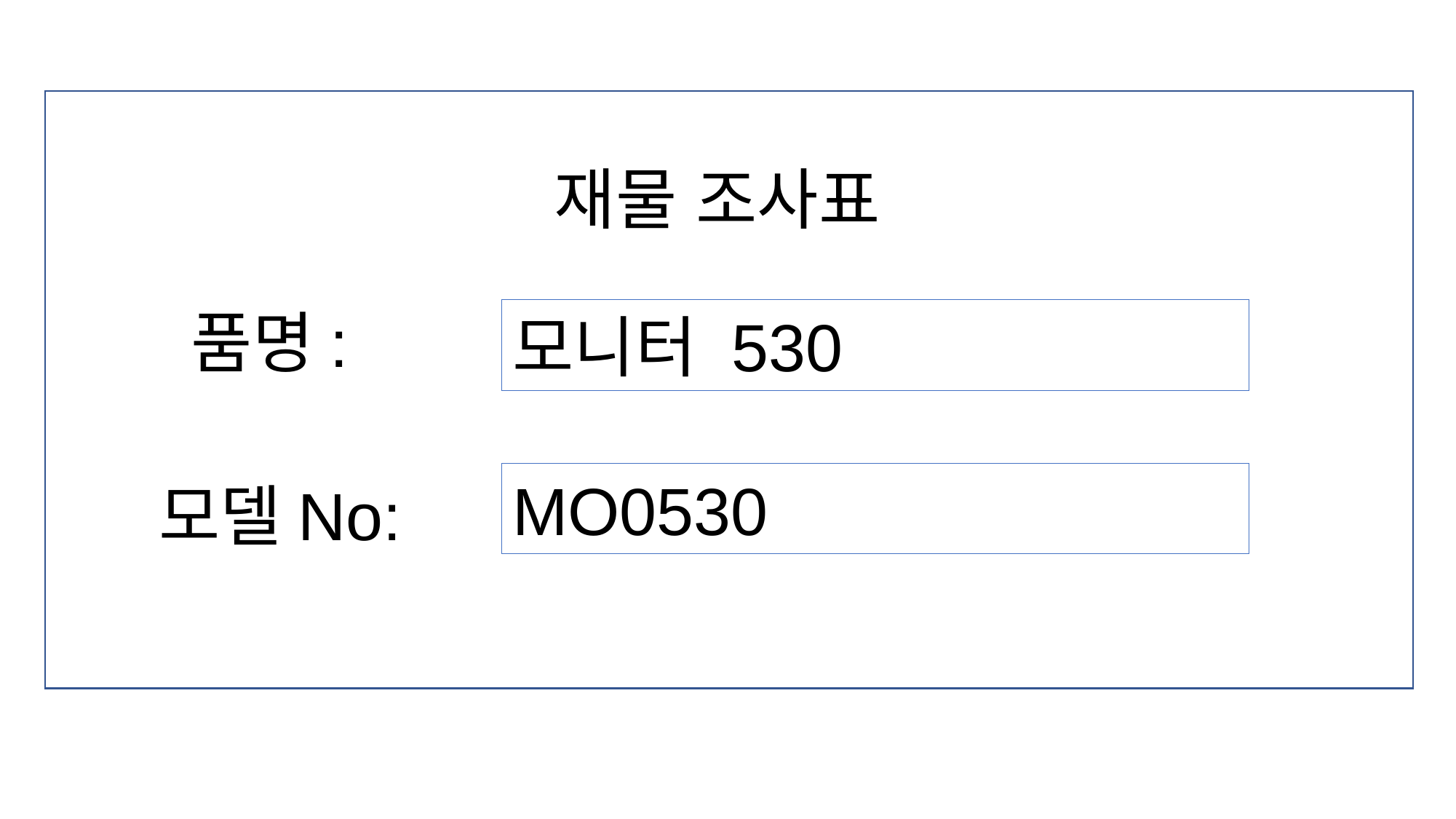

재물 조사표
품명:
모니터 530
MO0530
모델No: